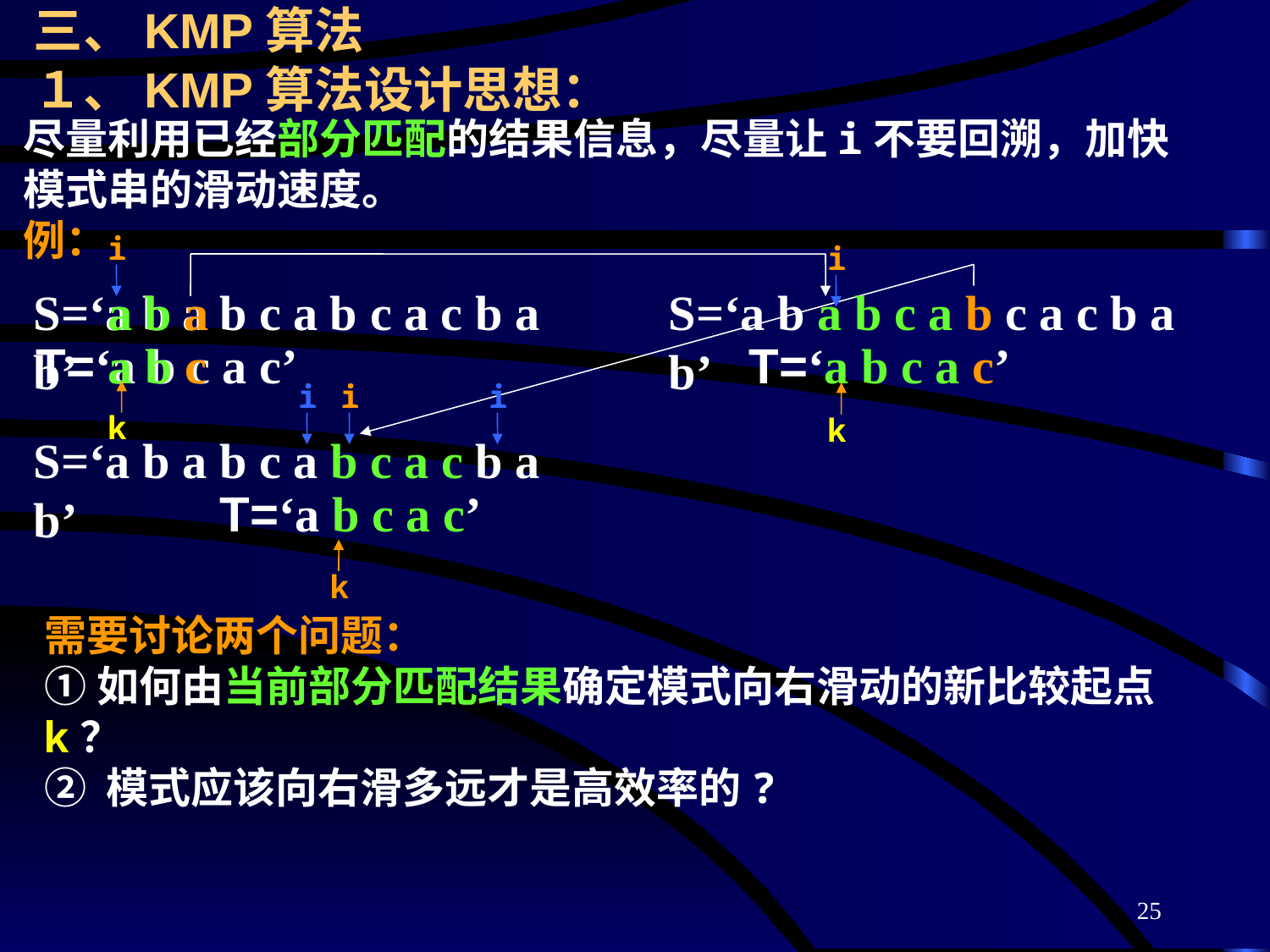

# 三、KMP算法 １、KMP算法设计思想：
尽量利用已经部分匹配的结果信息，尽量让i不要回溯，加快模式串的滑动速度。
例：
i

i

S=‘a b a b c a b c a c b a b’
 a b a
S=‘a b a b c a b c a c b a b’
T=‘a b c a c’
a b c
T=‘a b c a c’
i

i

i

k

k
S=‘a b a b c a b c a c b a b’
T=‘a b c a c’

k
需要讨论两个问题：
①如何由当前部分匹配结果确定模式向右滑动的新比较起点k？
② 模式应该向右滑多远才是高效率的?
25